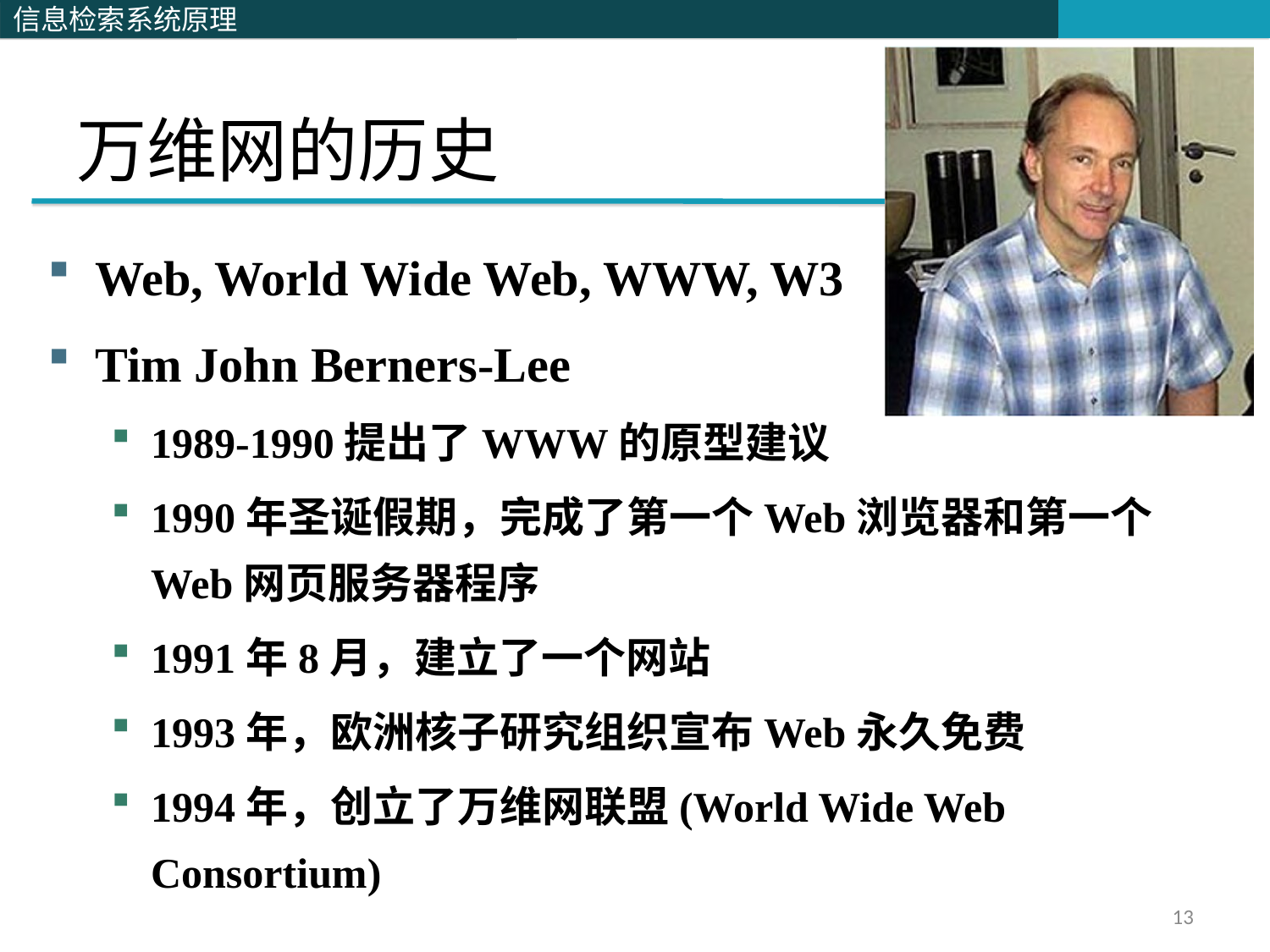

# 万维网的历史

Web, World Wide Web, WWW, W3
Tim John Berners-Lee
1989-1990提出了WWW的原型建议
1990年圣诞假期，完成了第一个Web浏览器和第一个Web网页服务器程序
1991年8月，建立了一个网站
1993年，欧洲核子研究组织宣布Web永久免费
1994年，创立了万维网联盟(World Wide Web Consortium)
13